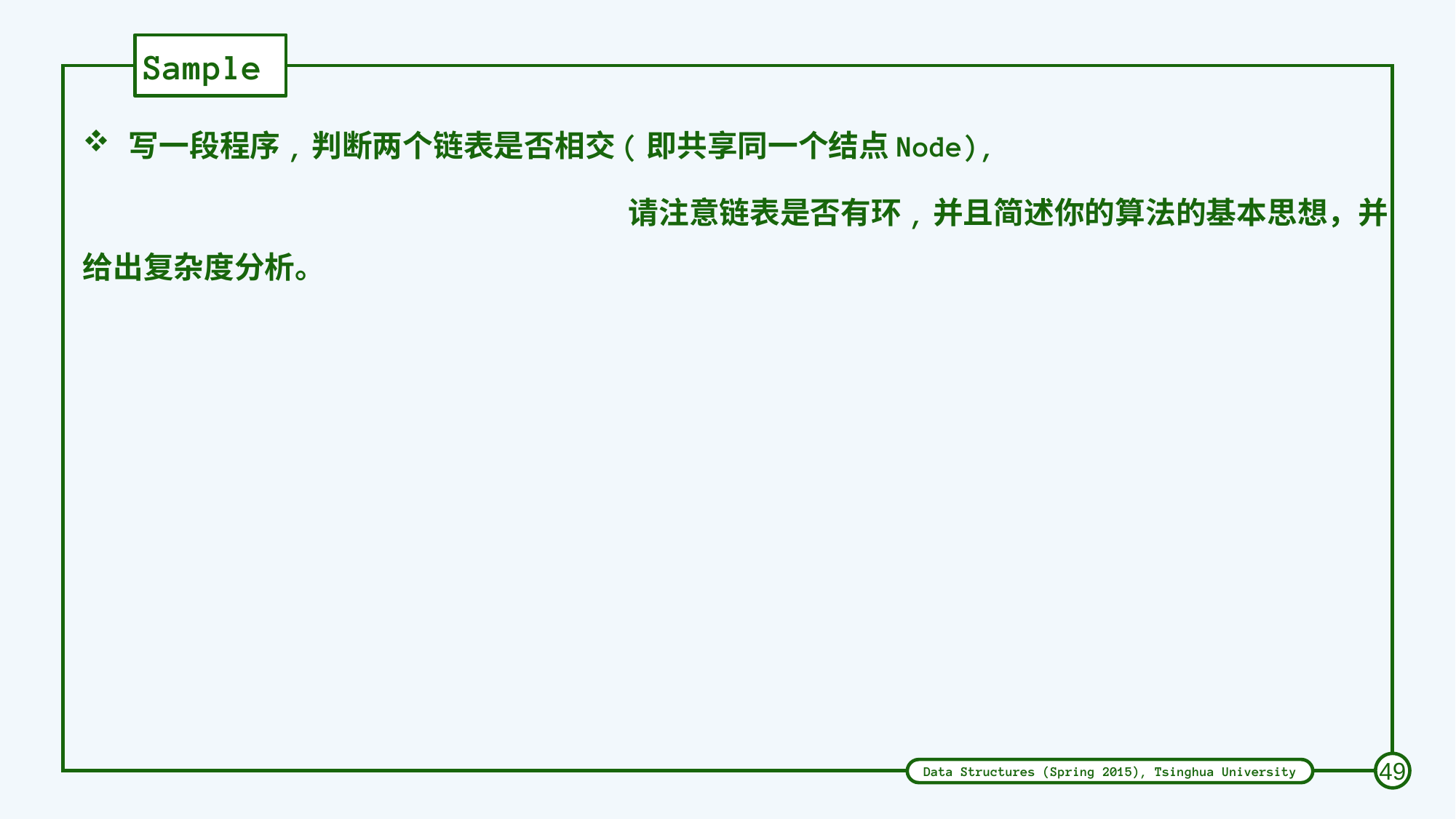

# Sample
 写一段程序,判断两个链表是否相交(即共享同一个结点Node),
					请注意链表是否有环,并且简述你的算法的基本思想，并给出复杂度分析。